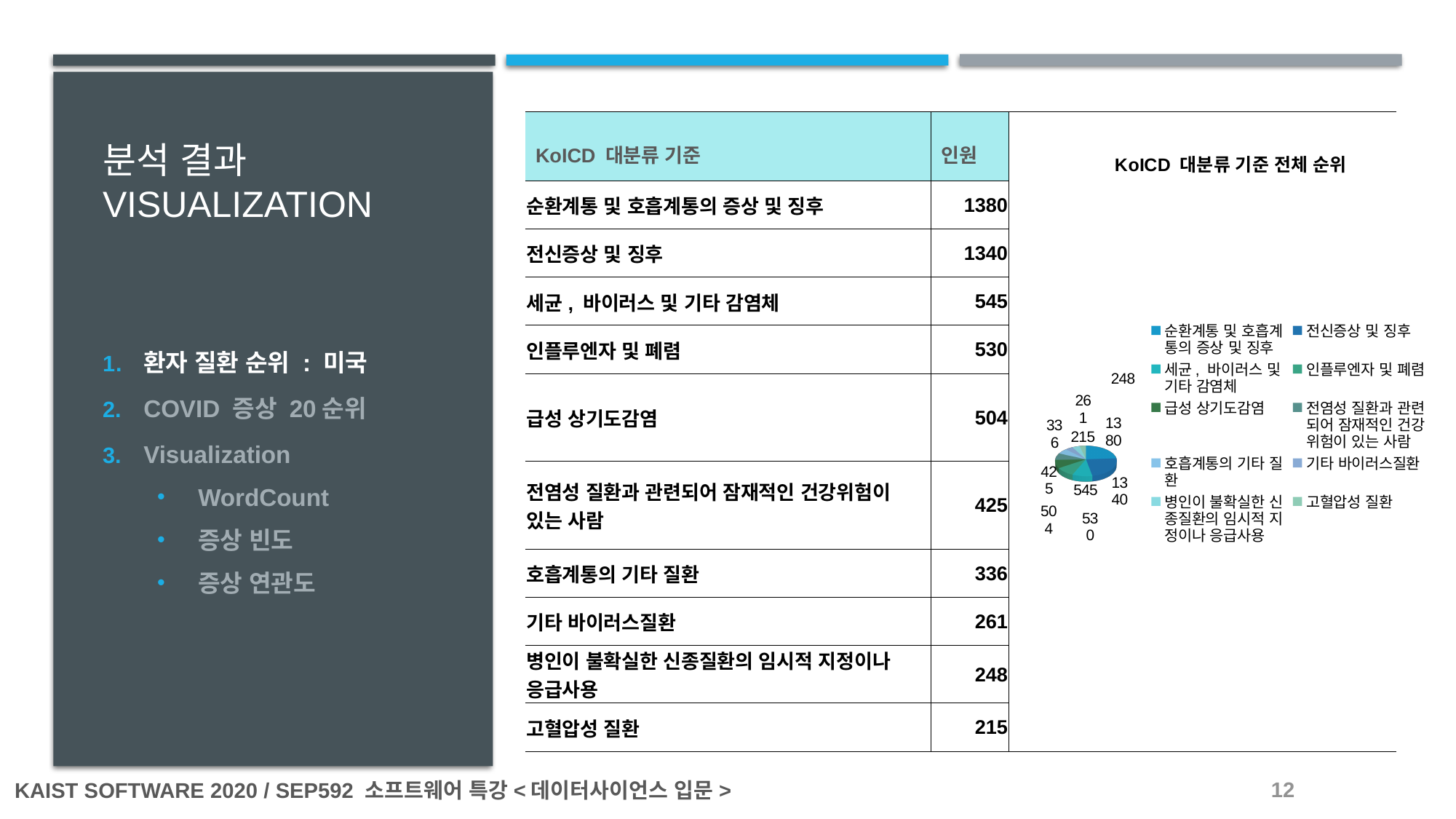

# 분석 결과 Visualization
| KoICD 대분류 기준 | 인원 |  |
| --- | --- | --- |
| 순환계통 및 호흡계통의 증상 및 징후 | 1380 |  |
| 전신증상 및 징후 | 1340 |  |
| 세균, 바이러스 및 기타 감염체 | 545 |  |
| 인플루엔자 및 폐렴 | 530 |  |
| 급성 상기도감염 | 504 |  |
| 전염성 질환과 관련되어 잠재적인 건강위험이 있는 사람 | 425 |  |
| 호흡계통의 기타 질환 | 336 |  |
| 기타 바이러스질환 | 261 |  |
| 병인이 불확실한 신종질환의 임시적 지정이나 응급사용 | 248 |  |
| 고혈압성 질환 | 215 |  |

[unsupported chart]

환자 질환 순위 : 미국
COVID 증상 20순위
Visualization
WordCount
증상 빈도
증상 연관도
12